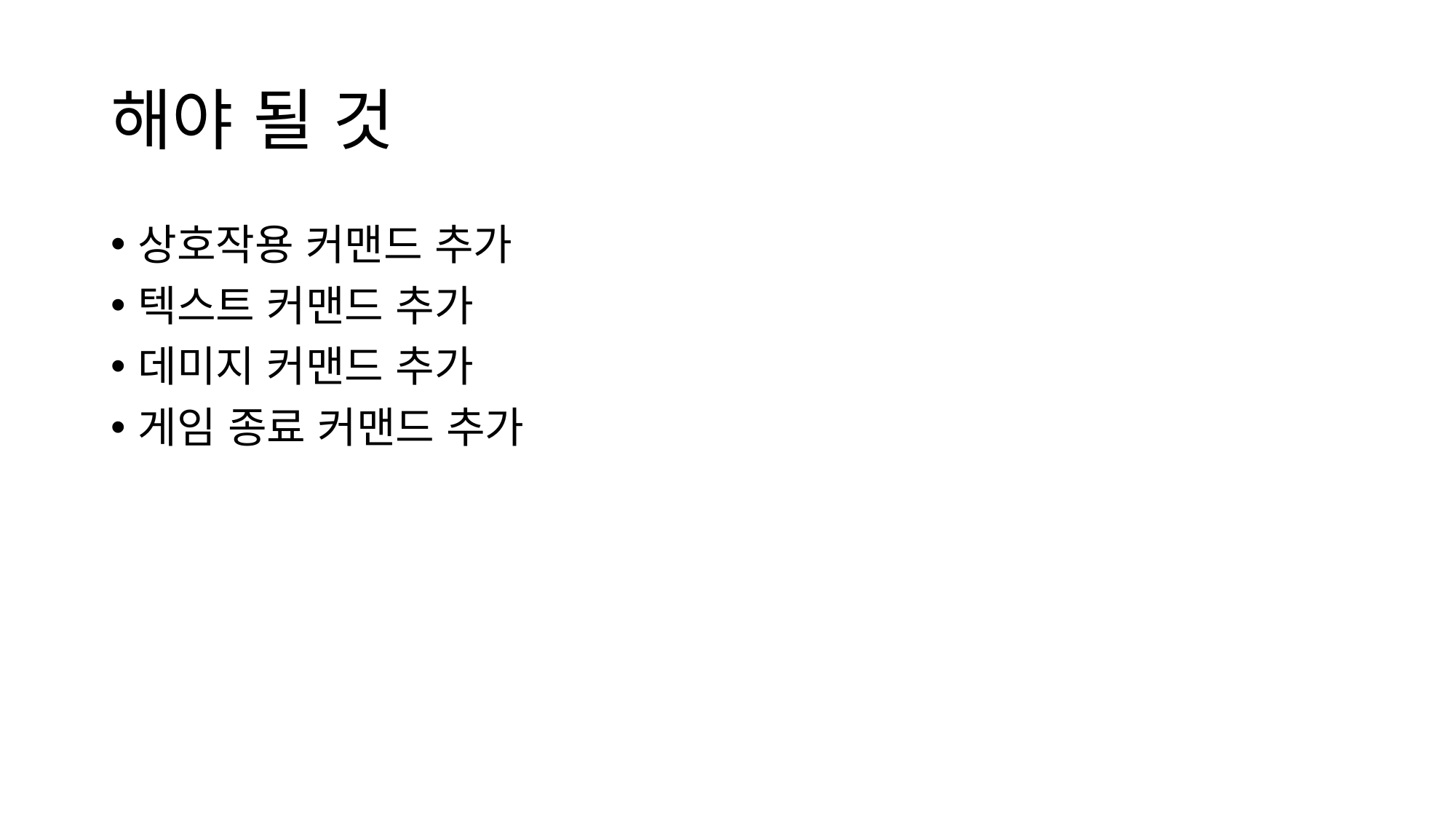

# 해야 될 것
상호작용 커맨드 추가
텍스트 커맨드 추가
데미지 커맨드 추가
게임 종료 커맨드 추가